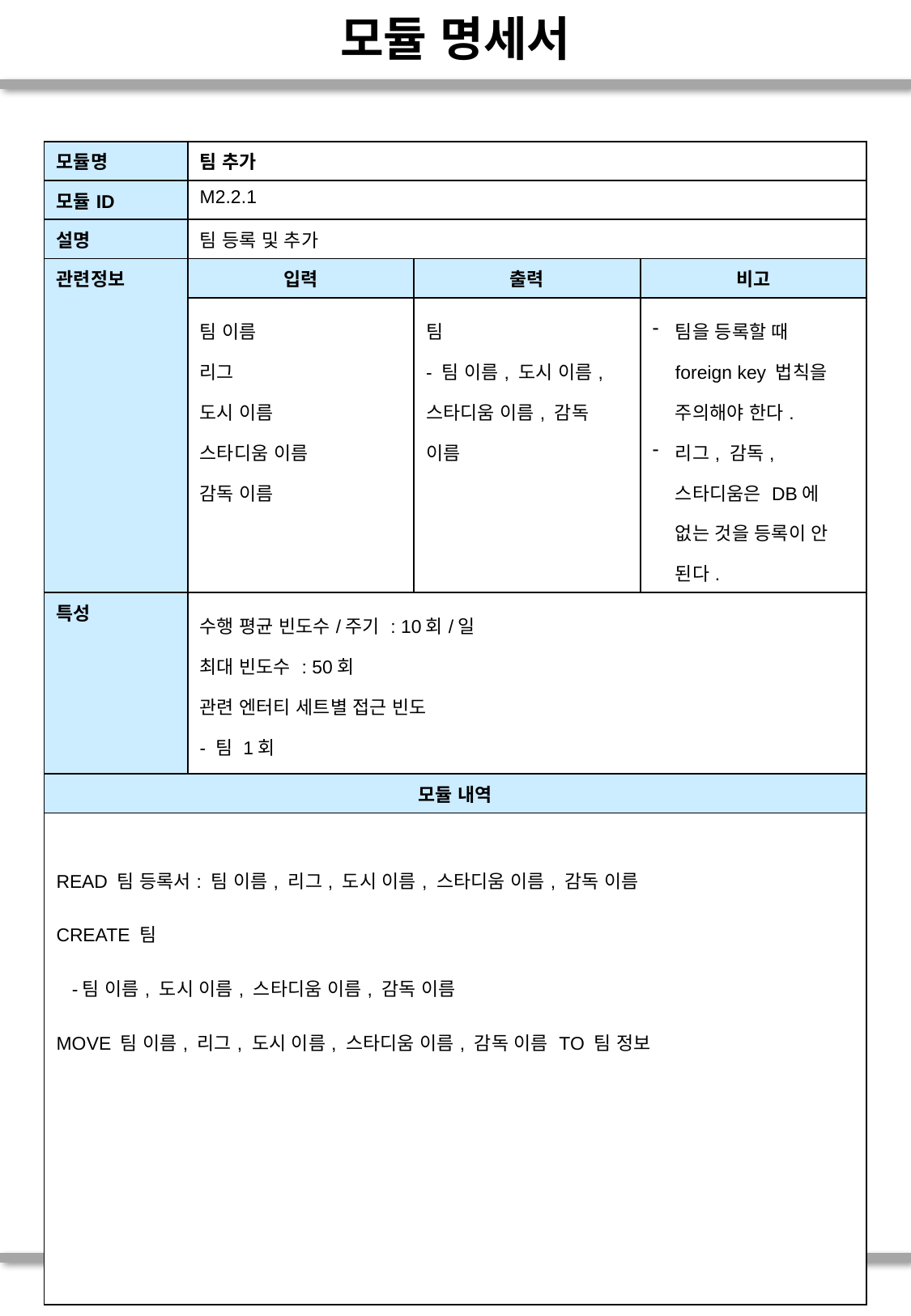

# 모듈 명세서
| 모듈명 | 팀 추가 |  |  |
| --- | --- | --- | --- |
| 모듈ID | M2.2.1 |  |  |
| 설명 | 팀 등록 및 추가 |  |  |
| 관련정보 | 입력 | 출력 | 비고 |
|  | 팀 이름 리그 도시 이름 스타디움 이름 감독 이름 | 팀 - 팀 이름, 도시 이름, 스타디움 이름, 감독 이름 | 팀을 등록할 때 foreign key 법칙을 주의해야 한다. 리그, 감독, 스타디움은 DB에 없는 것을 등록이 안 된다. |
| 특성 | 수행 평균 빈도수/주기 : 10회/일 최대 빈도수 : 50회 관련 엔터티 세트별 접근 빈도 - 팀 1회 |  |  |
| 모듈 내역 |  |  |  |
| READ 팀 등록서: 팀 이름, 리그, 도시 이름, 스타디움 이름, 감독 이름 CREATE 팀 -팀 이름, 도시 이름, 스타디움 이름, 감독 이름 MOVE 팀 이름, 리그, 도시 이름, 스타디움 이름, 감독 이름 TO 팀 정보 |  |  |  |